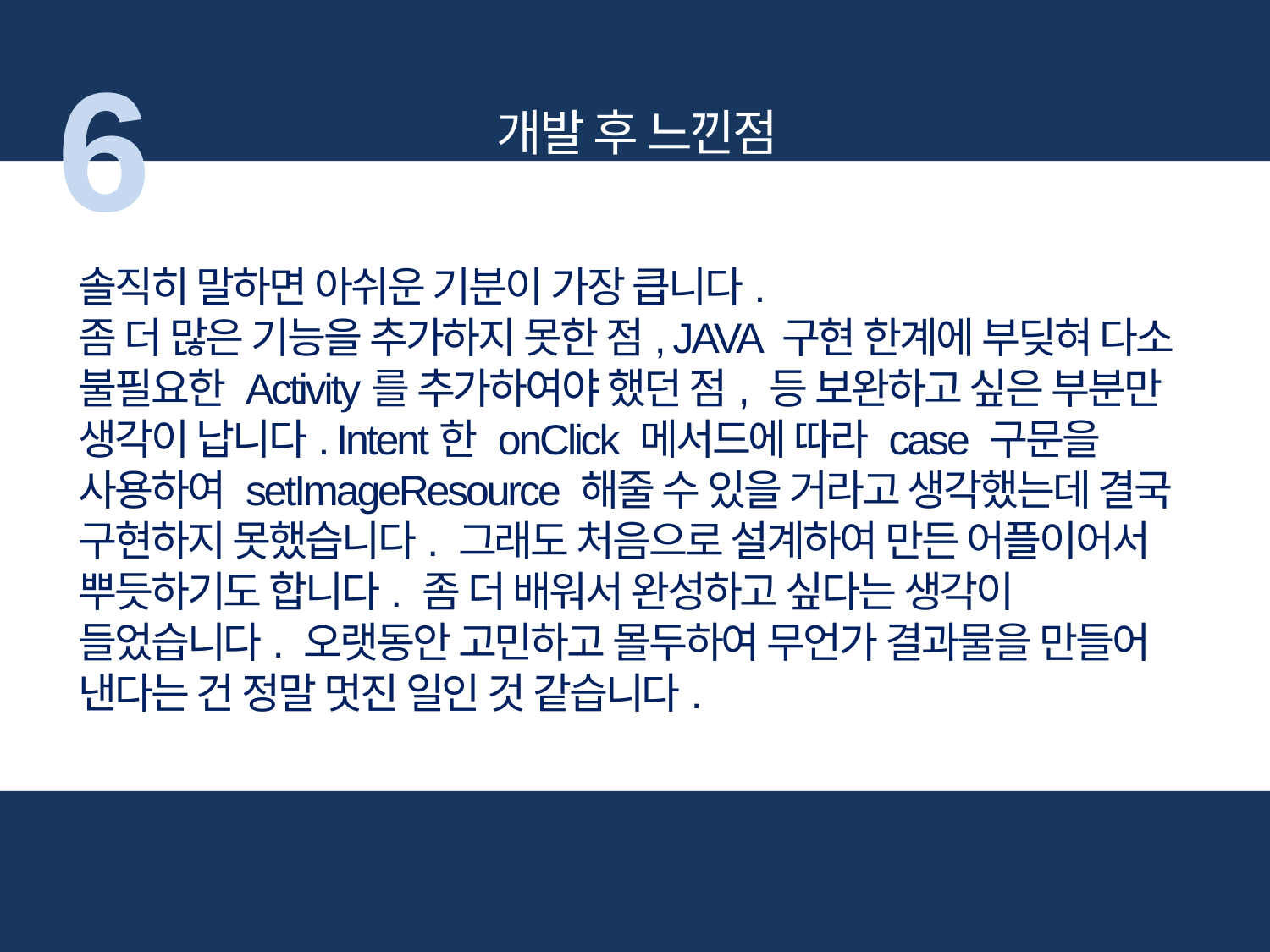

6
개발 후 느낀점
솔직히 말하면 아쉬운 기분이 가장 큽니다.
좀 더 많은 기능을 추가하지 못한 점, JAVA 구현 한계에 부딪혀 다소 불필요한 Activity를 추가하여야 했던 점, 등 보완하고 싶은 부분만 생각이 납니다. Intent한 onClick 메서드에 따라 case 구문을 사용하여 setImageResource 해줄 수 있을 거라고 생각했는데 결국 구현하지 못했습니다. 그래도 처음으로 설계하여 만든 어플이어서 뿌듯하기도 합니다. 좀 더 배워서 완성하고 싶다는 생각이 들었습니다. 오랫동안 고민하고 몰두하여 무언가 결과물을 만들어 낸다는 건 정말 멋진 일인 것 같습니다.